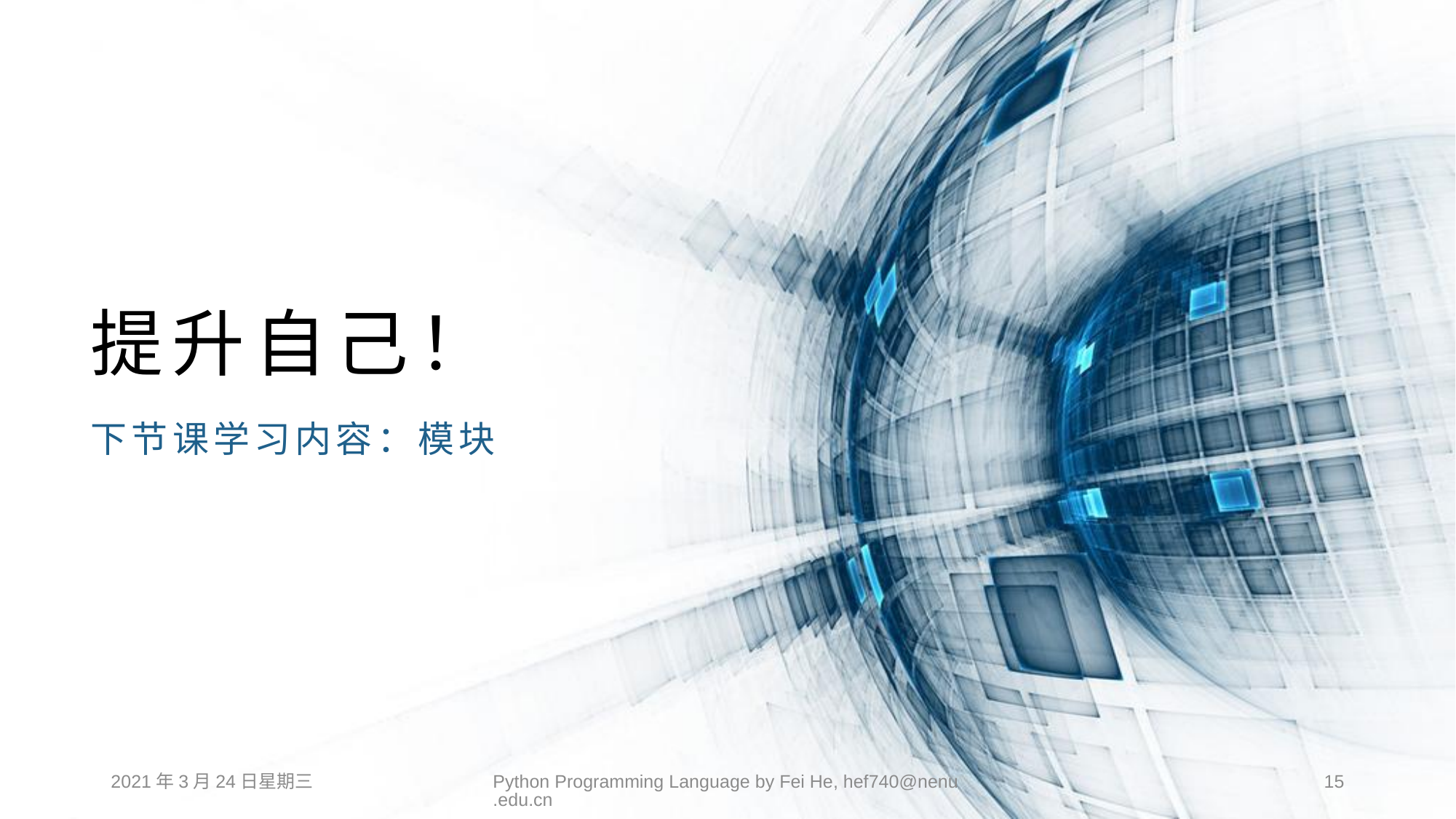

提升自己！
下节课学习内容：模块
2021年3月24日星期三
Python Programming Language by Fei He, hef740@nenu.edu.cn
15